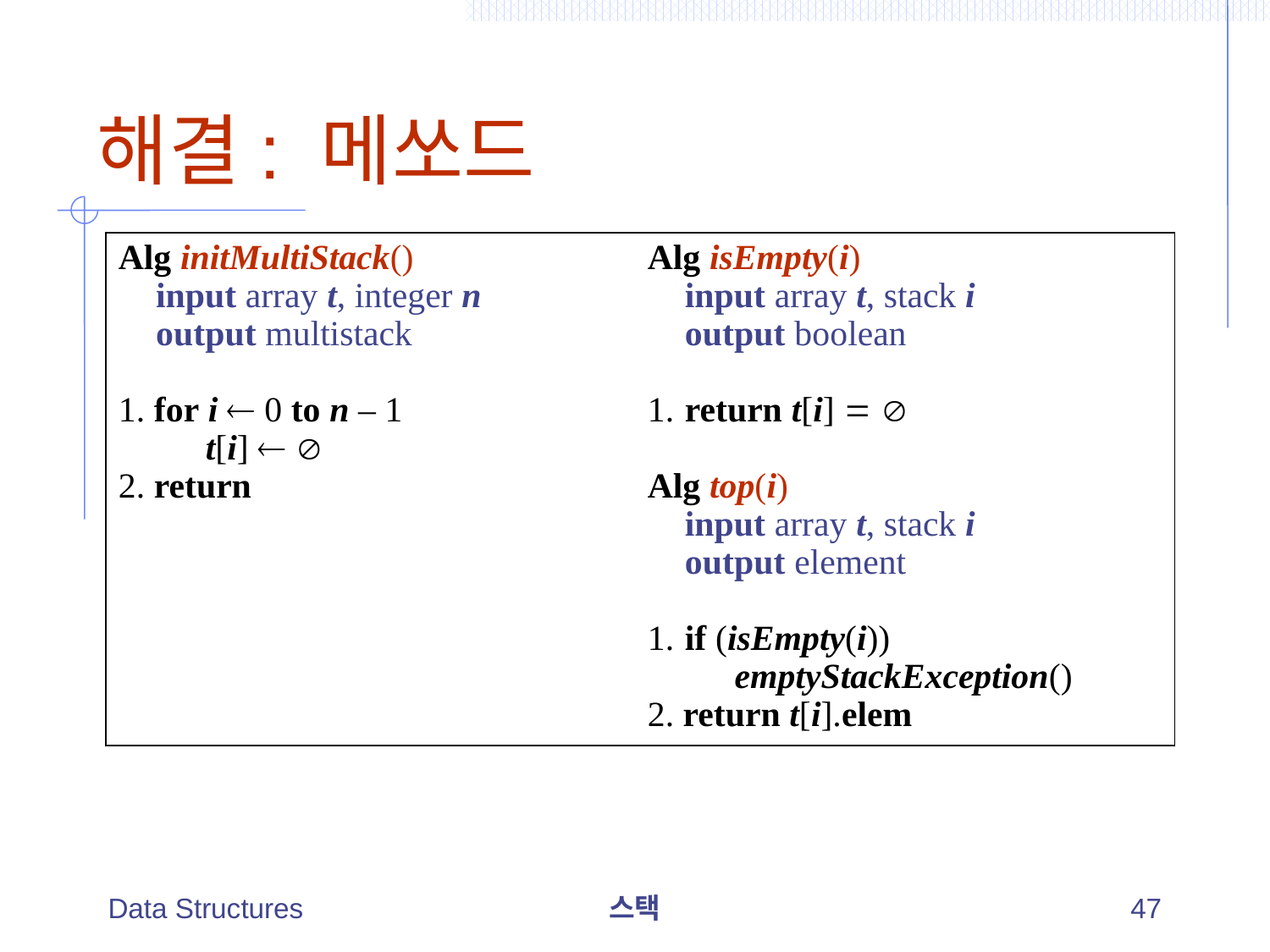

# 해결: 메쏘드

Alg initMultiStack()
	input array t, integer n
	output multistack

1. for i ← 0 to n – 1
		t[i] ← ∅
2. return
Alg isEmpty(i)
	input array t, stack i
	output boolean

1.	return t[i] = ∅

Alg top(i)
	input array t, stack i
	output element

1.	if (isEmpty(i))
		emptyStackException()
2. return t[i].elem
Data Structures
스택
47